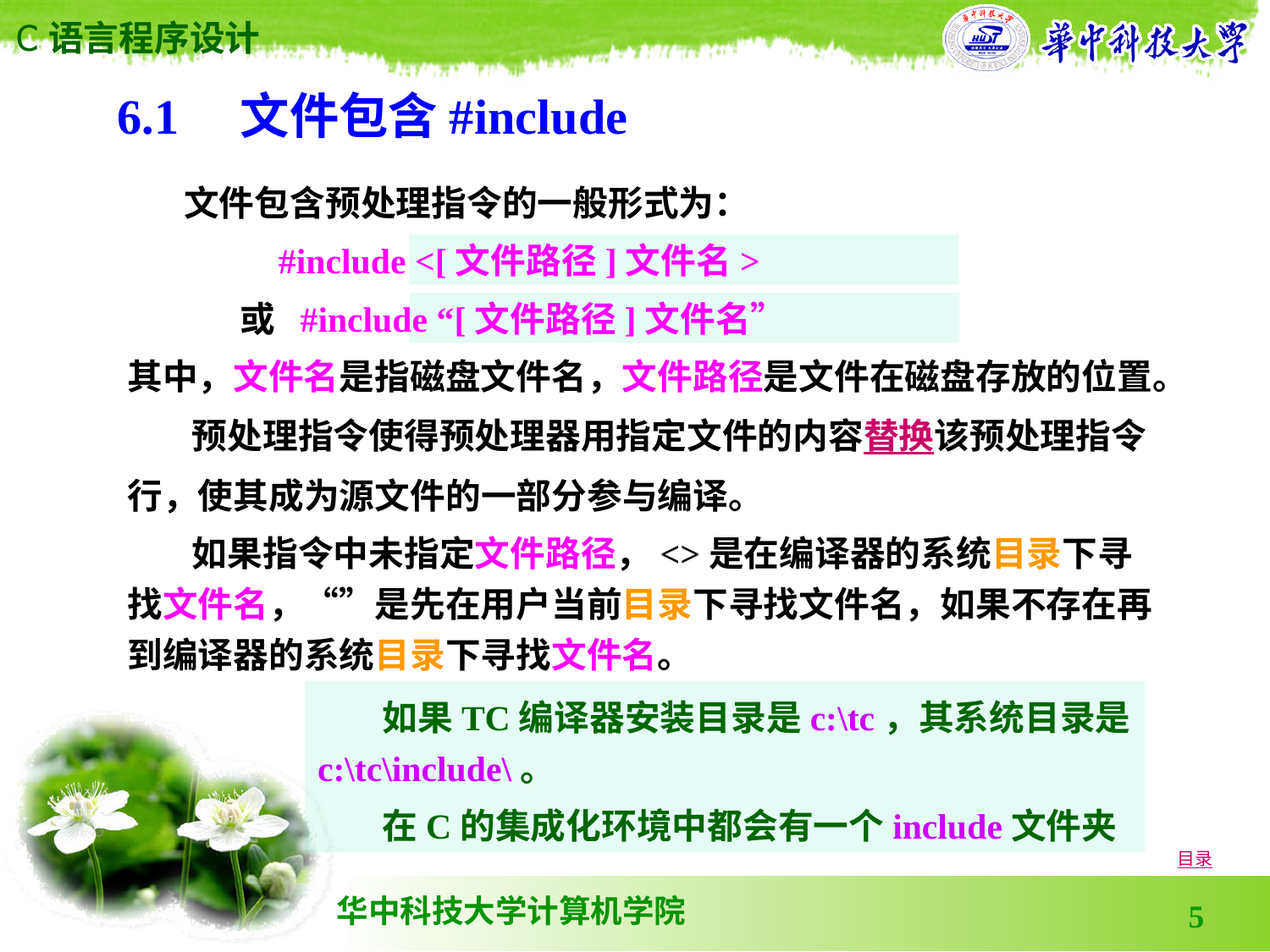

6.1　文件包含#include
      文件包含预处理指令的一般形式为：
                 #include <[文件路径]文件名>
             或  #include “[文件路径]文件名”
其中，文件名是指磁盘文件名，文件路径是文件在磁盘存放的位置。
       预处理指令使得预处理器用指定文件的内容替换该预处理指令行，使其成为源文件的一部分参与编译。
       如果指令中未指定文件路径，<>是在编译器的系统目录下寻找文件名，“”是先在用户当前目录下寻找文件名，如果不存在再到编译器的系统目录下寻找文件名。

       如果TC编译器安装目录是c:\tc，其系统目录是c:\tc\include\。
       在C的集成化环境中都会有一个include文件夹
目录
5